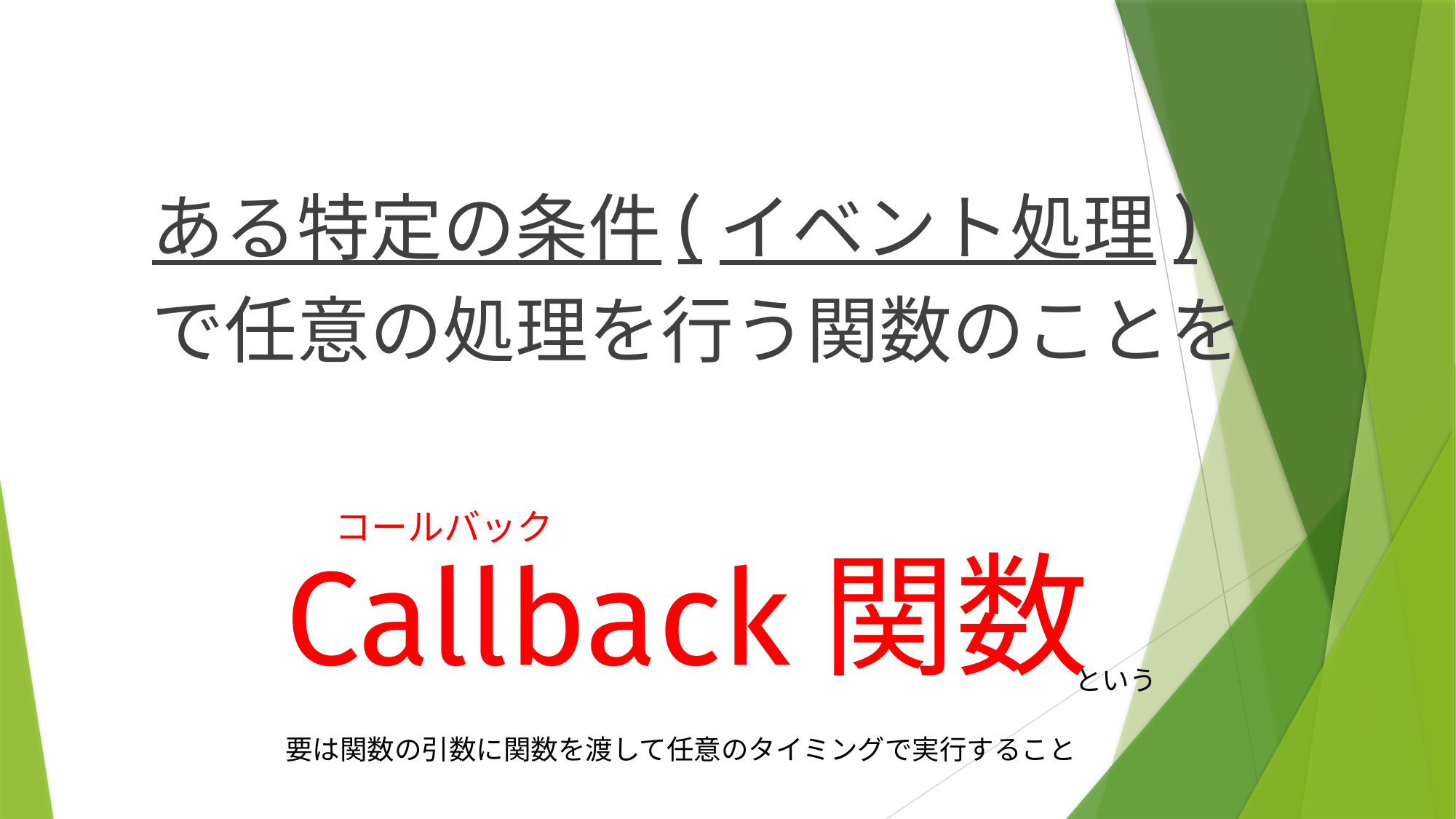

#
ある特定の条件(イベント処理)
で任意の処理を行う関数のことを
コールバック
Callback関数
という
要は関数の引数に関数を渡して任意のタイミングで実行すること